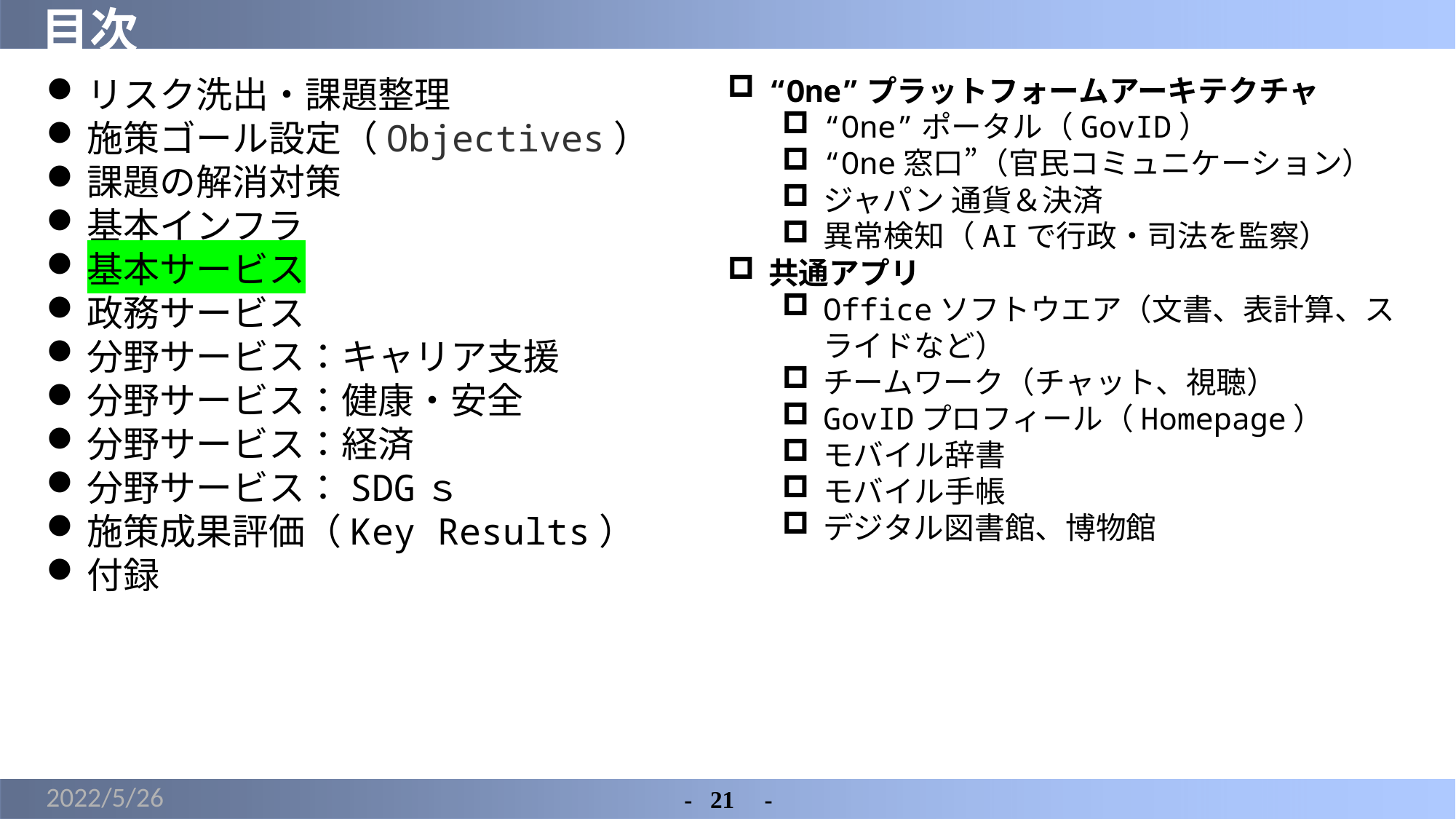

# 目次
リスク洗出・課題整理
施策ゴール設定（Objectives）
課題の解消対策
基本インフラ
基本サービス
政務サービス
分野サービス：キャリア支援
分野サービス：健康・安全
分野サービス：経済
分野サービス：SDGｓ
施策成果評価（Key Results）
付録
“One”プラットフォームアーキテクチャ
“One”ポータル（GovID）
“One窓口”（官民コミュニケーション）
ジャパン 通貨＆決済
異常検知（AIで行政・司法を監察）
共通アプリ
Officeソフトウエア（文書、表計算、スライドなど）
チームワーク（チャット、視聴）
GovIDプロフィール（Homepage）
モバイル辞書
モバイル手帳
デジタル図書館、博物館

2022/5/26
-	21　-